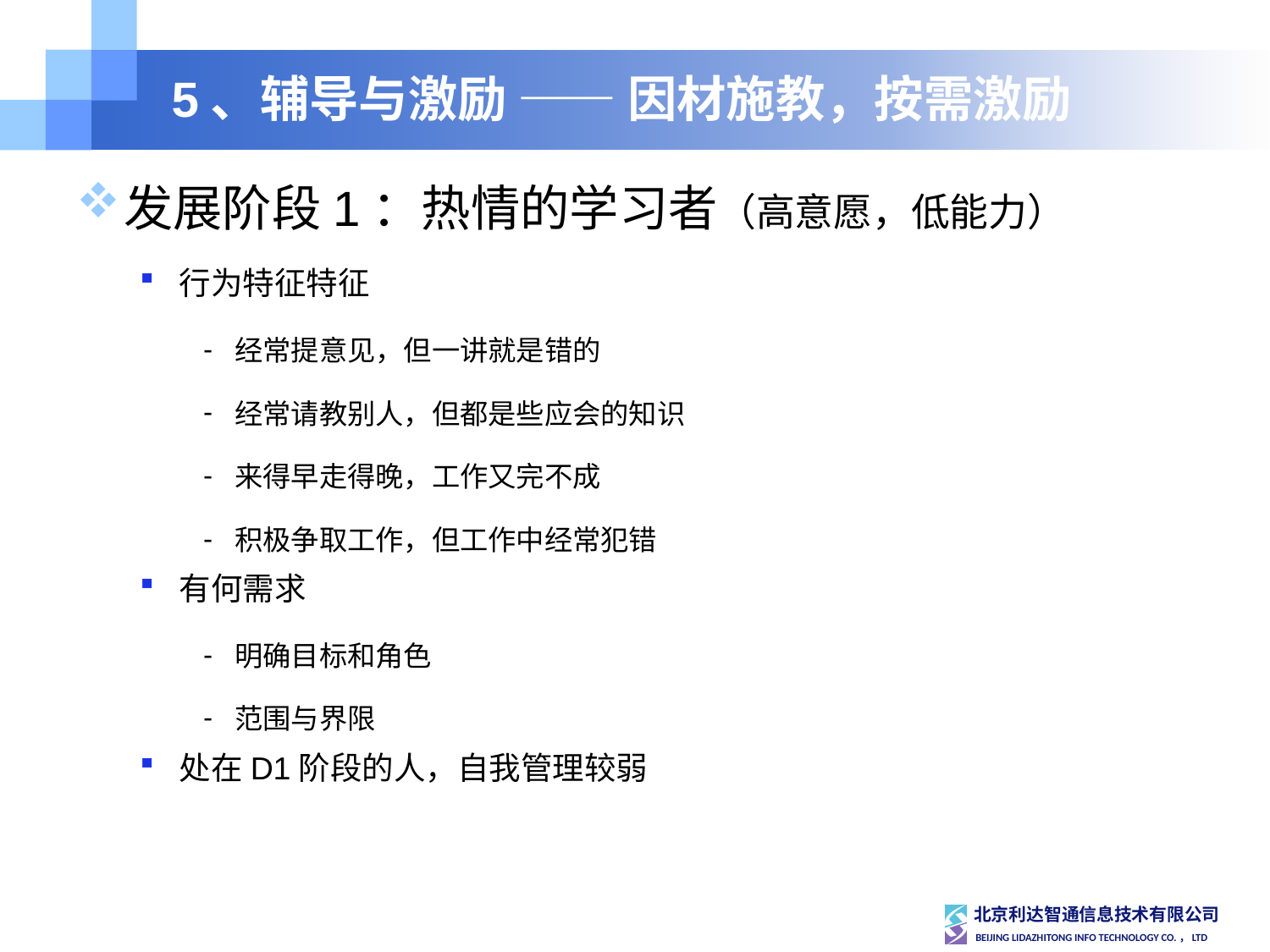

# 5、辅导与激励 —— 因材施教，按需激励
发展阶段1：热情的学习者（高意愿，低能力）
行为特征特征
经常提意见，但一讲就是错的
经常请教别人，但都是些应会的知识
来得早走得晚，工作又完不成
积极争取工作，但工作中经常犯错
有何需求
明确目标和角色
范围与界限
处在D1阶段的人，自我管理较弱